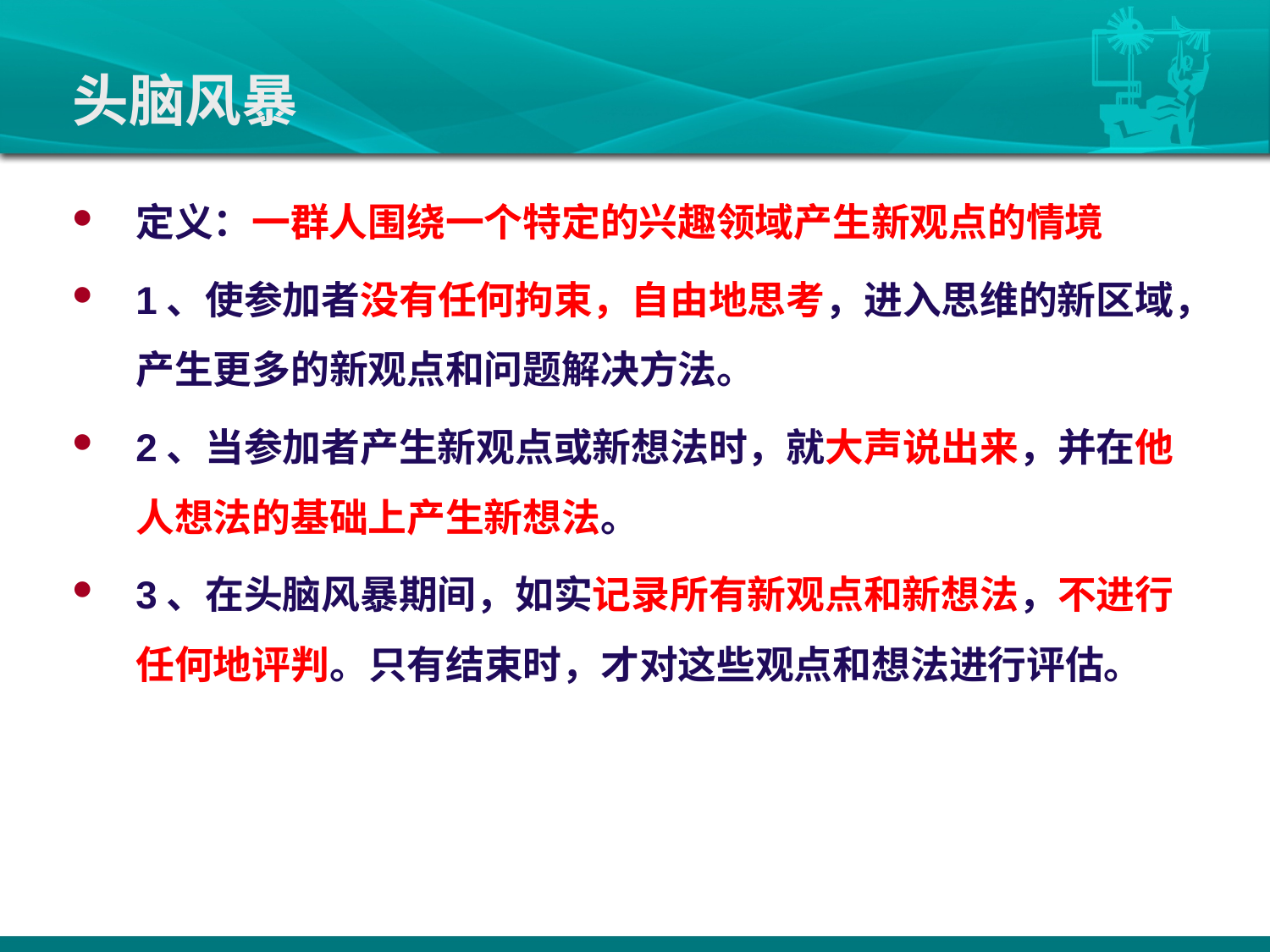

# 头脑风暴
定义：一群人围绕一个特定的兴趣领域产生新观点的情境
1、使参加者没有任何拘束，自由地思考，进入思维的新区域，产生更多的新观点和问题解决方法。
2、当参加者产生新观点或新想法时，就大声说出来，并在他人想法的基础上产生新想法。
3、在头脑风暴期间，如实记录所有新观点和新想法，不进行任何地评判。只有结束时，才对这些观点和想法进行评估。